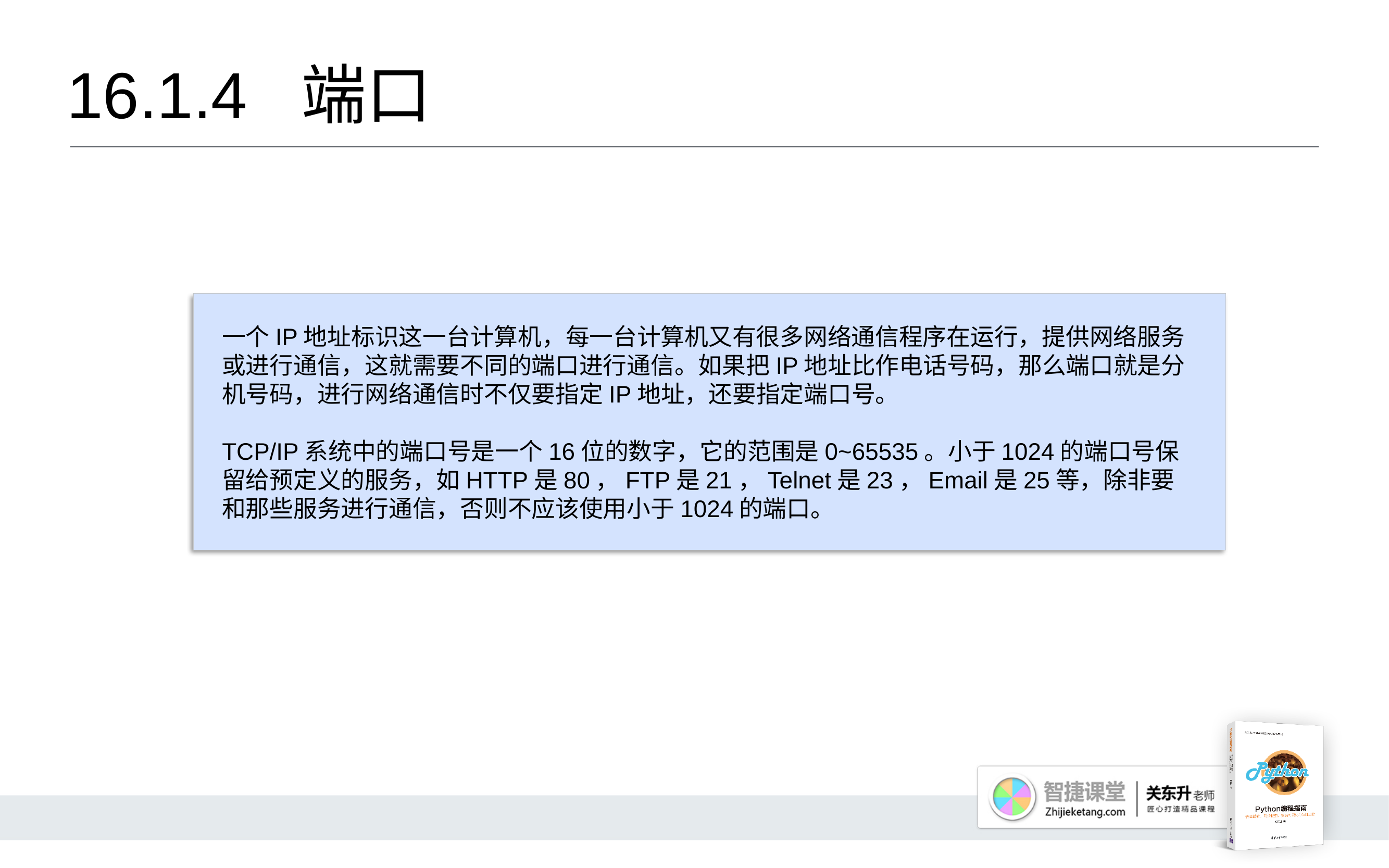

# 16.1.4 	端口
一个IP地址标识这一台计算机，每一台计算机又有很多网络通信程序在运行，提供网络服务或进行通信，这就需要不同的端口进行通信。如果把IP地址比作电话号码，那么端口就是分机号码，进行网络通信时不仅要指定IP地址，还要指定端口号。

TCP/IP系统中的端口号是一个16位的数字，它的范围是0~65535。小于1024的端口号保留给预定义的服务，如HTTP是80，FTP是21，Telnet是23，Email是25等，除非要和那些服务进行通信，否则不应该使用小于1024的端口。